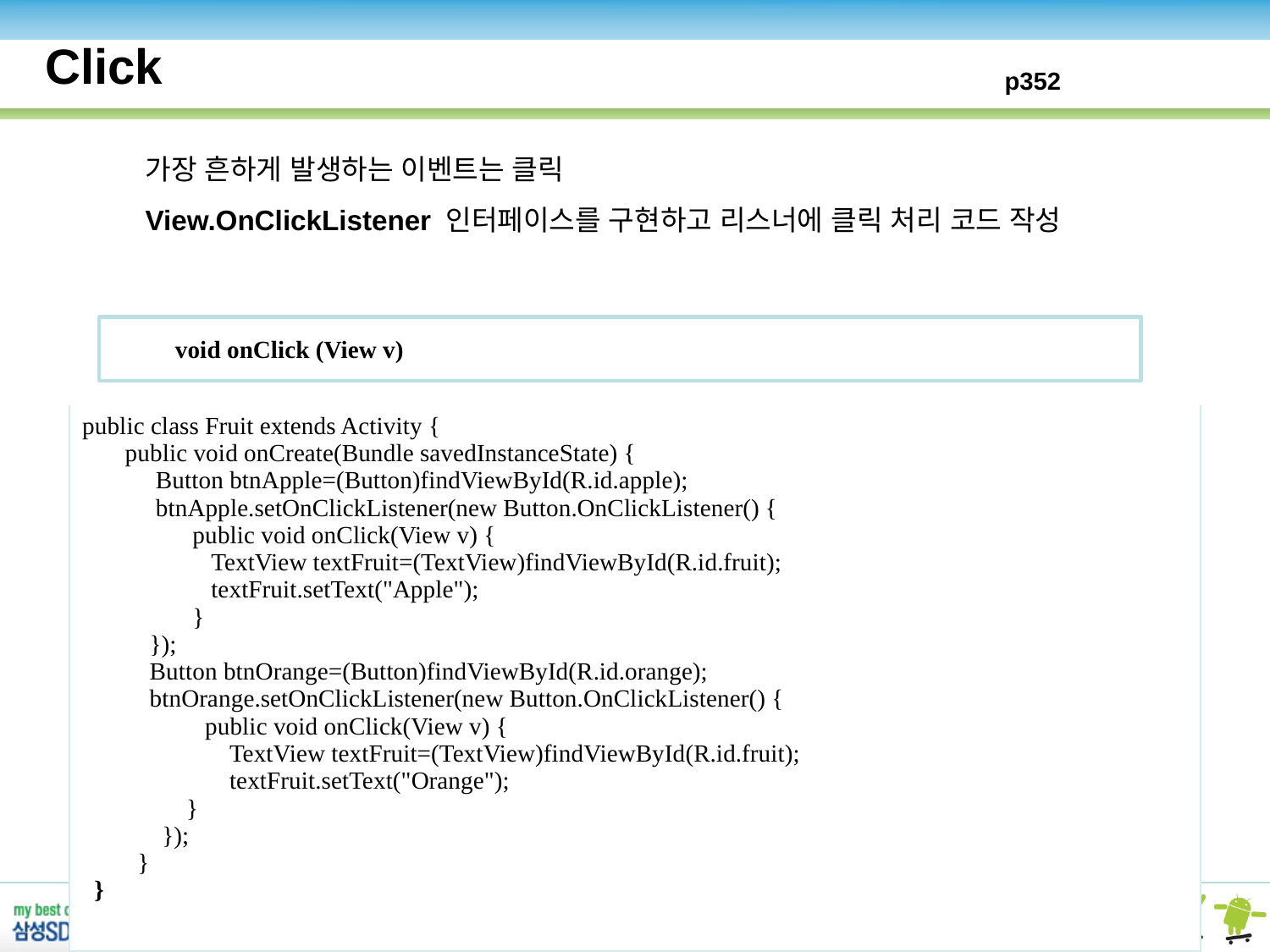

Click
p352
가장 흔하게 발생하는 이벤트는 클릭
View.OnClickListener 인터페이스를 구현하고 리스너에 클릭 처리 코드 작성
void onClick (View v)
| public class Fruit extends Activity { public void onCreate(Bundle savedInstanceState) { Button btnApple=(Button)findViewById(R.id.apple); btnApple.setOnClickListener(new Button.OnClickListener() { public void onClick(View v) { TextView textFruit=(TextView)findViewById(R.id.fruit); textFruit.setText("Apple"); } }); Button btnOrange=(Button)findViewById(R.id.orange); btnOrange.setOnClickListener(new Button.OnClickListener() { public void onClick(View v) { TextView textFruit=(TextView)findViewById(R.id.fruit); textFruit.setText("Orange"); } }); } } |
| --- |
- 90 -